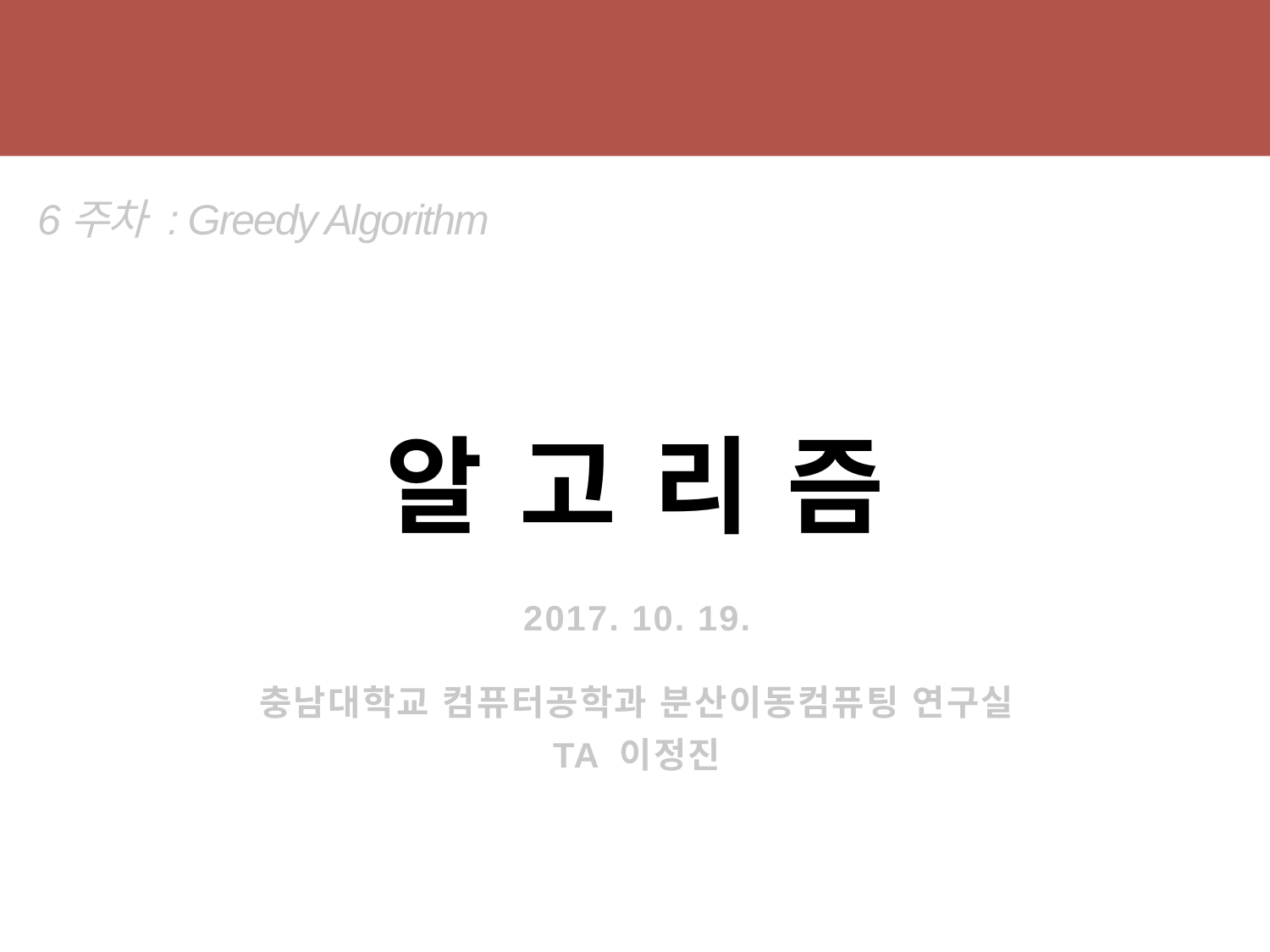

알 고 리 즘
6주차 : Greedy Algorithm
2017. 10. 19.

충남대학교 컴퓨터공학과 분산이동컴퓨팅 연구실

TA 이정진